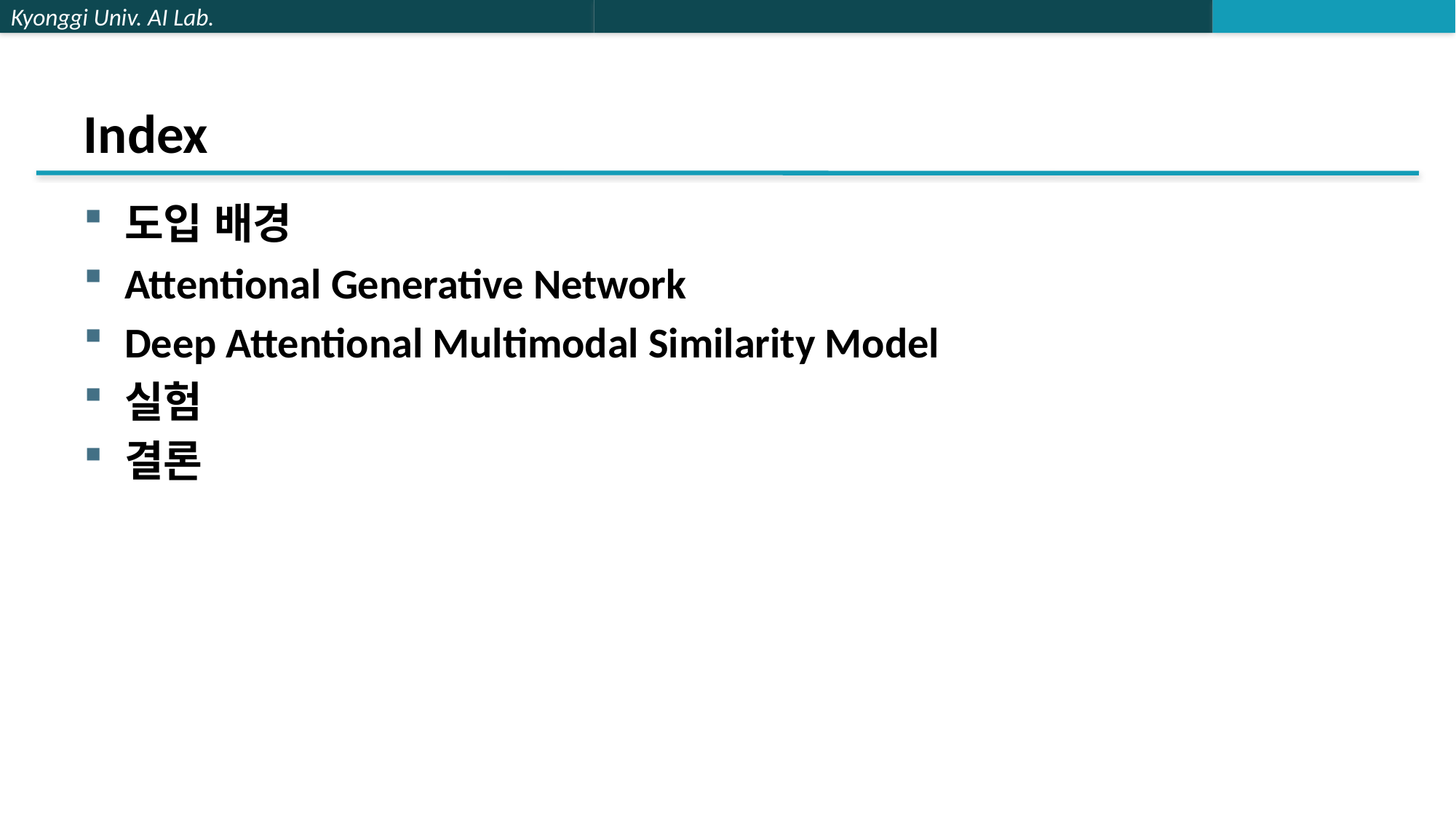

# Index
도입 배경
Attentional Generative Network
Deep Attentional Multimodal Similarity Model
실험
결론